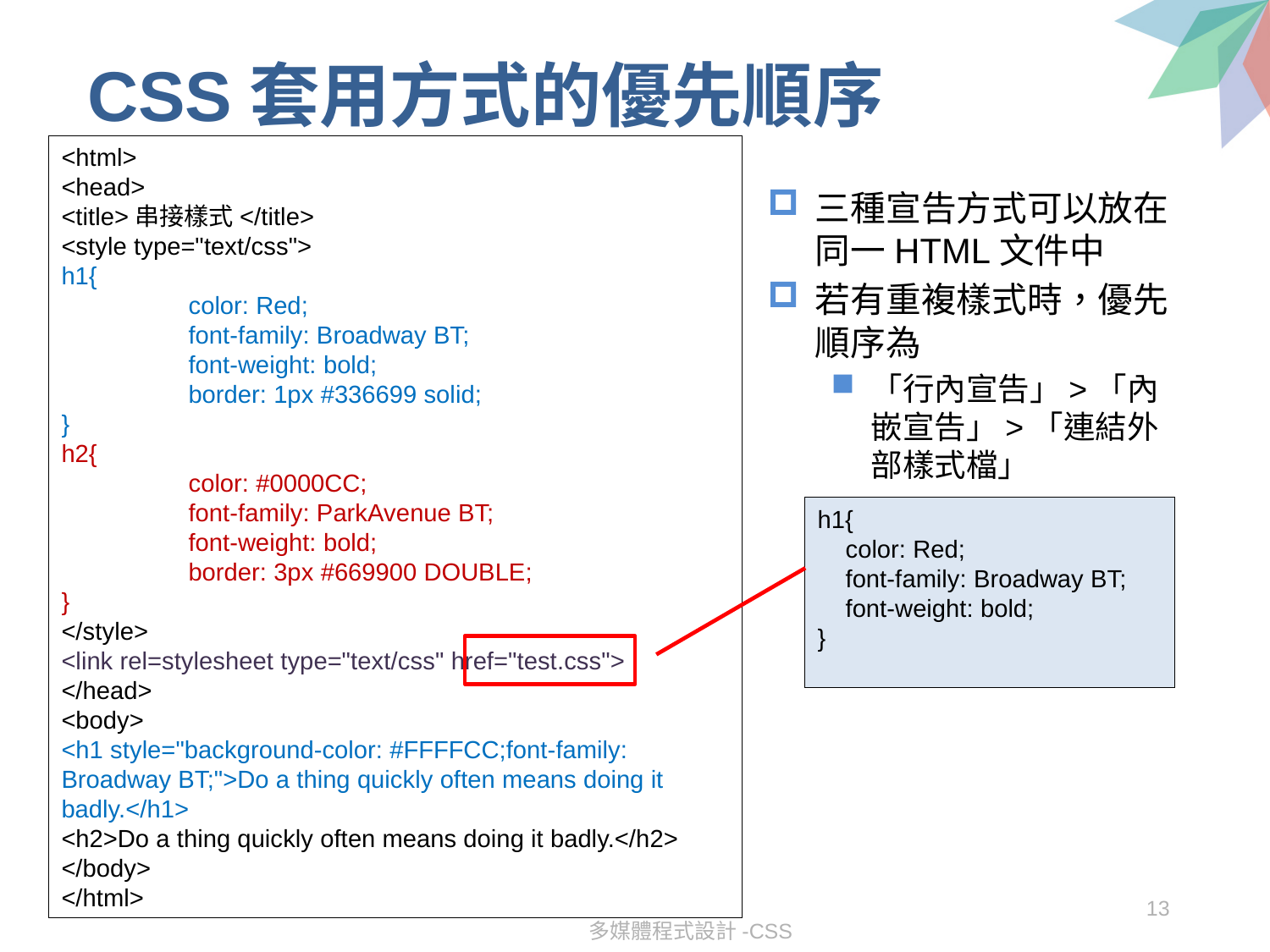

# CSS套用方式的優先順序
<html>
<head>
<title>串接樣式</title>
<style type="text/css">
h1{
	color: Red;
	font-family: Broadway BT;
	font-weight: bold;
	border: 1px #336699 solid;
}
h2{
	color: #0000CC;
	font-family: ParkAvenue BT;
	font-weight: bold;
	border: 3px #669900 DOUBLE;
}
</style>
<link rel=stylesheet type="text/css" href="test.css">
</head>
<body>
<h1 style="background-color: #FFFFCC;font-family: Broadway BT;">Do a thing quickly often means doing it badly.</h1>
<h2>Do a thing quickly often means doing it badly.</h2>
</body>
</html>
三種宣告方式可以放在同一HTML文件中
若有重複樣式時，優先順序為
「行內宣告」>「內嵌宣告」>「連結外部樣式檔」

h1{
    color: Red;
    font-family: Broadway BT;
    font-weight: bold;
}

13
多媒體程式設計-CSS